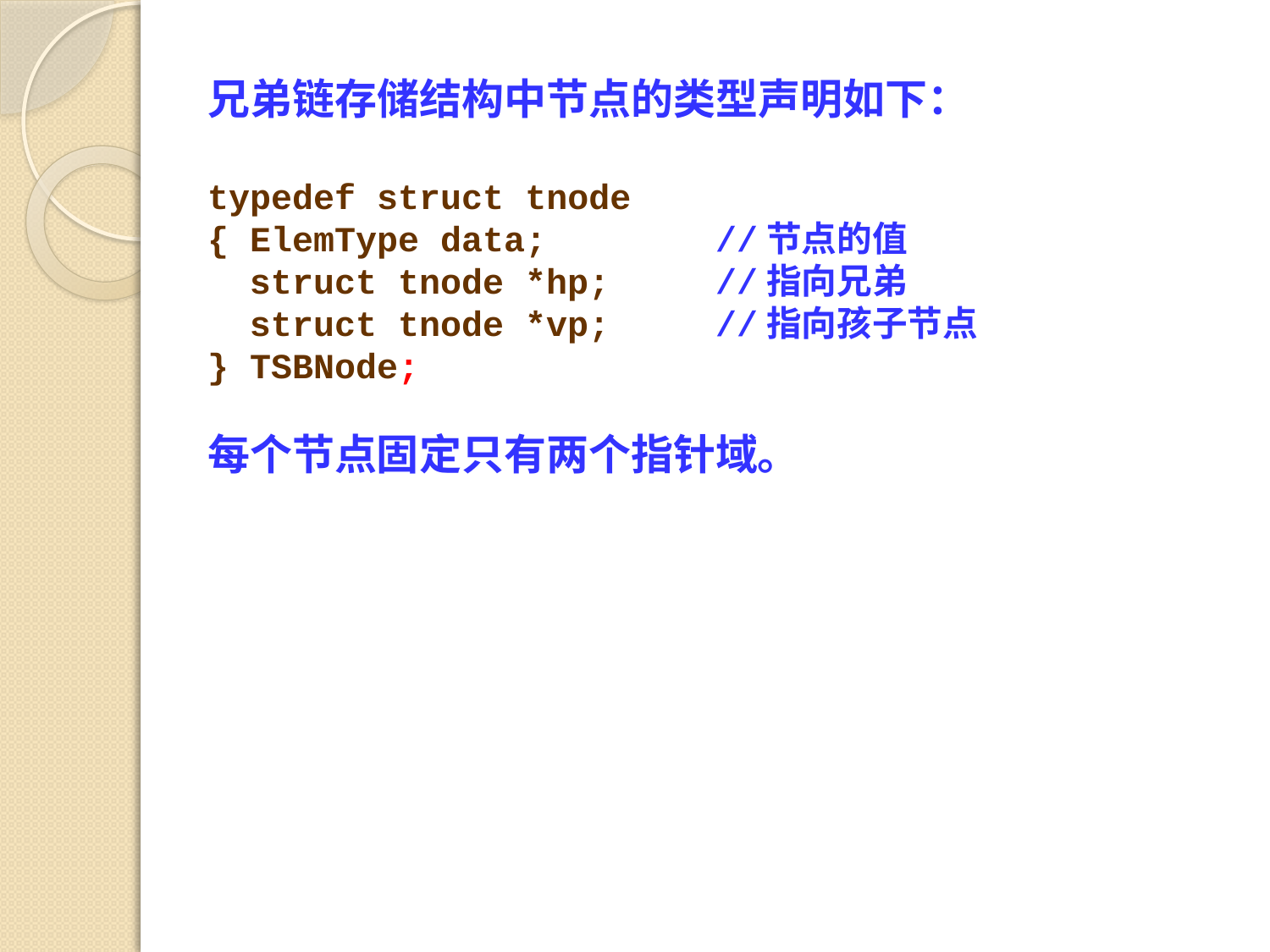

兄弟链存储结构中节点的类型声明如下：

typedef struct tnode
{ ElemType data;		//节点的值
  struct tnode *hp;  	//指向兄弟
  struct tnode *vp;  	//指向孩子节点
} TSBNode;

每个节点固定只有两个指针域。